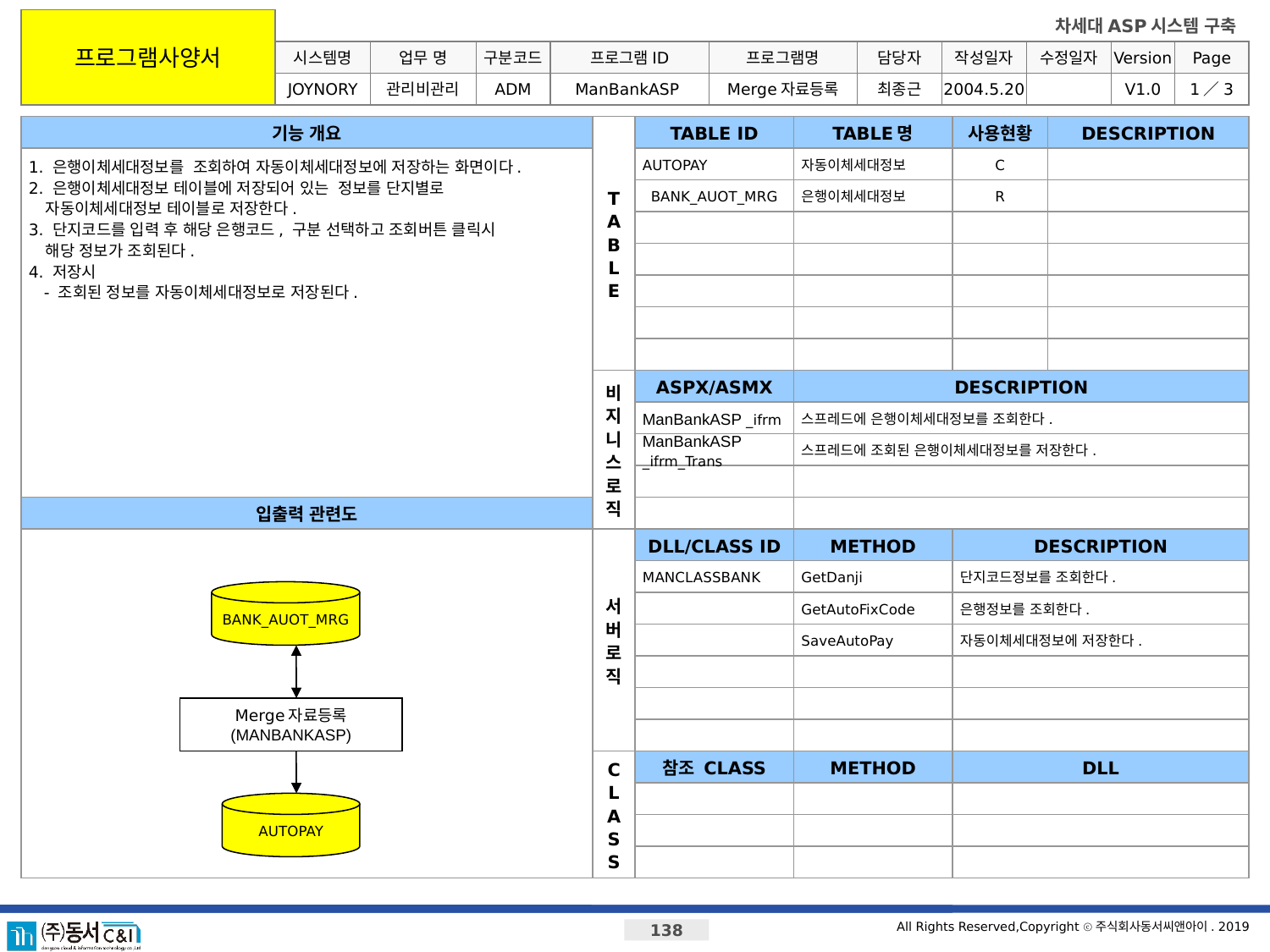

프로그램사양서
시스템명
업무 명
구분코드
프로그램ID
프로그램명
JOYNORY
관리비관리
ADM
ManBankASP
Merge자료등록
최종근
2004.5.20

V1.0
1／3
기능 개요
T
A
B
L
E
TABLE ID
TABLE명
사용현황
DESCRIPTION
1. 은행이체세대정보를  조회하여 자동이체세대정보에 저장하는 화면이다.
2. 은행이체세대정보 테이블에 저장되어 있는  정보를 단지별로
   자동이체세대정보 테이블로 저장한다.
3. 단지코드를 입력 후 해당 은행코드, 구분 선택하고 조회버튼 클릭시
   해당 정보가 조회된다.
4. 저장시
   - 조회된 정보를 자동이체세대정보로 저장된다.

AUTOPAY
자동이체세대정보
C

BANK_AUOT_MRG
은행이체세대정보
R

비지니스로직
ASPX/ASMX
DESCRIPTION
ManBankASP _ifrm
스프레드에 은행이체세대정보를 조회한다.

ManBankASP _ifrm_Trans

스프레드에 조회된 은행이체세대정보를 저장한다.

입출력 관련도

서버로직
DLL/CLASS ID
METHOD
DESCRIPTION
MANCLASSBANK
GetDanji
단지코드정보를 조회한다.
BANK_AUOT_MRG

GetAutoFixCode
은행정보를 조회한다.

SaveAutoPay
자동이체세대정보에 저장한다.

Merge자료등록
(MANBANKASP)

C
L
A
S
S
참조 CLASS
METHOD
DLL

AUTOPAY